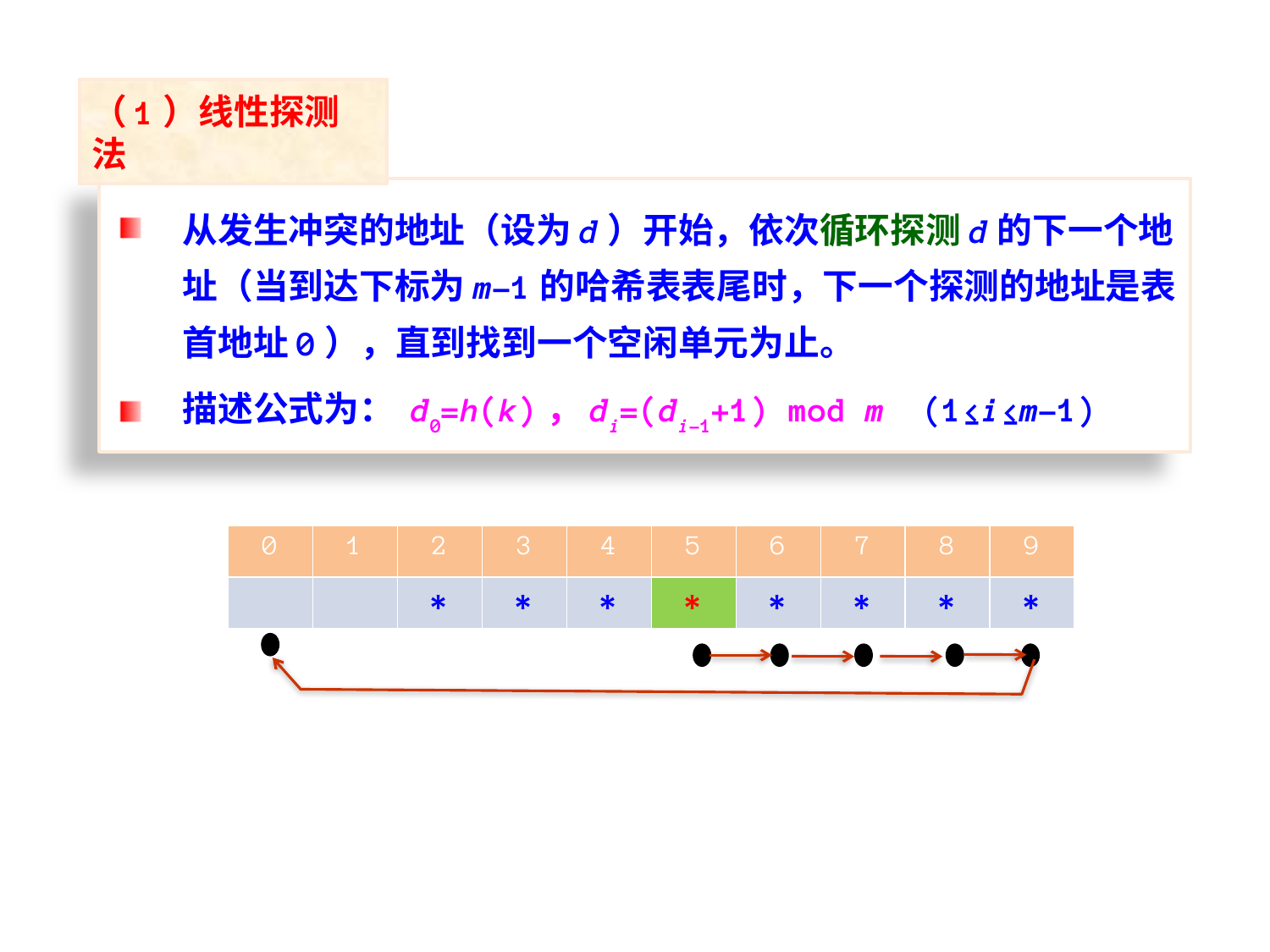

（1）线性探测法
从发生冲突的地址（设为d）开始，依次循环探测d的下一个地址（当到达下标为m-1的哈希表表尾时，下一个探测的地址是表首地址0），直到找到一个空闲单元为止。
描述公式为： d0=h(k)，di=(di-1+1) mod m  (1≤i≤m-1)
| 0 | 1 | 2 | 3 | 4 | 5 | 6 | 7 | 8 | 9 |
| --- | --- | --- | --- | --- | --- | --- | --- | --- | --- |
|  |  | \* | \* | \* | \* | \* | \* | \* | \* |